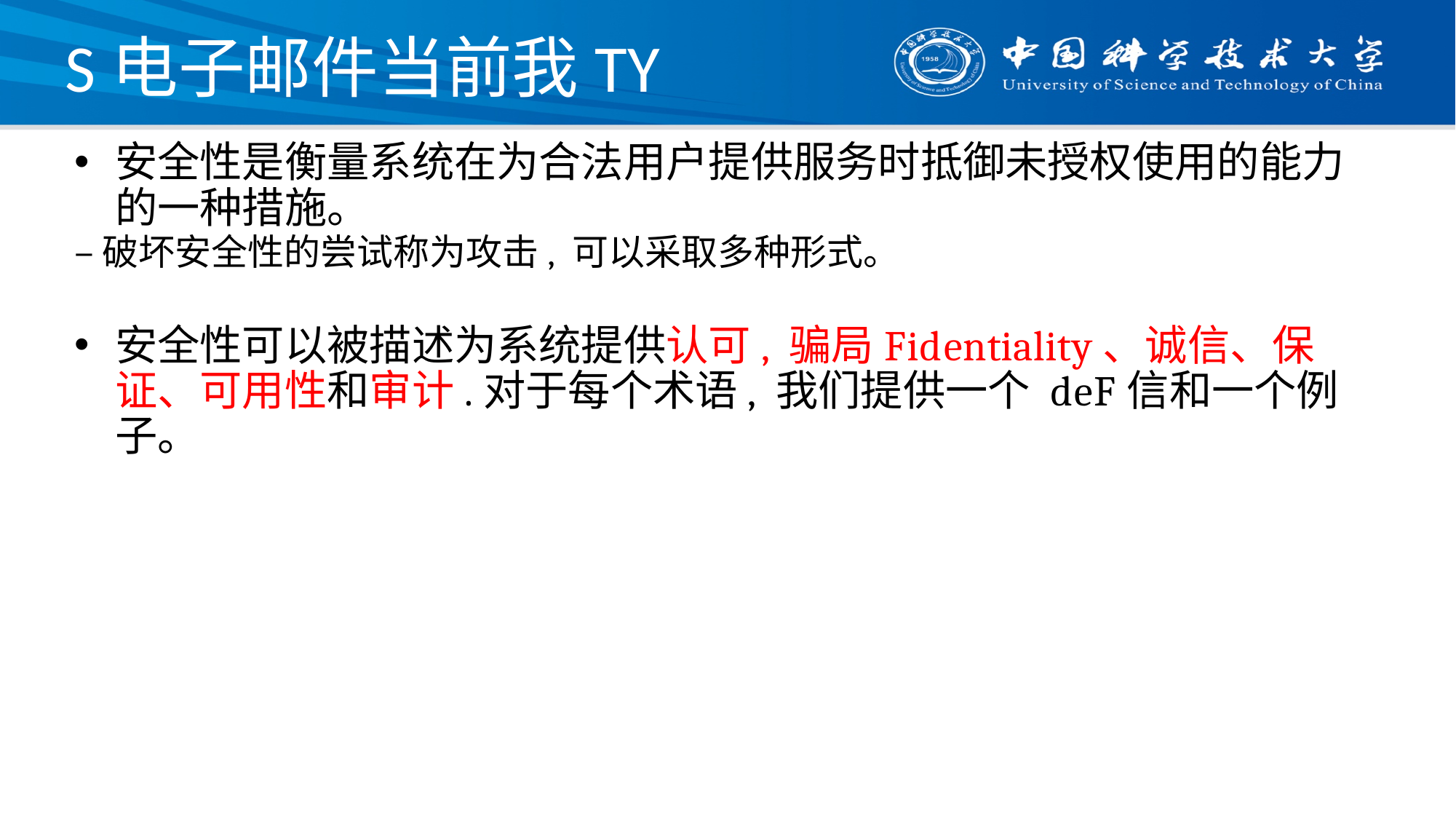

# S电子邮件当前我TY
安全性是衡量系统在为合法用户提供服务时抵御未授权使用的能力的一种措施。
–破坏安全性的尝试称为攻击, 可以采取多种形式。

安全性可以被描述为系统提供认可, 骗局Fidentiality、诚信、保证、可用性和审计.对于每个术语, 我们提供一个 deF信和一个例子。